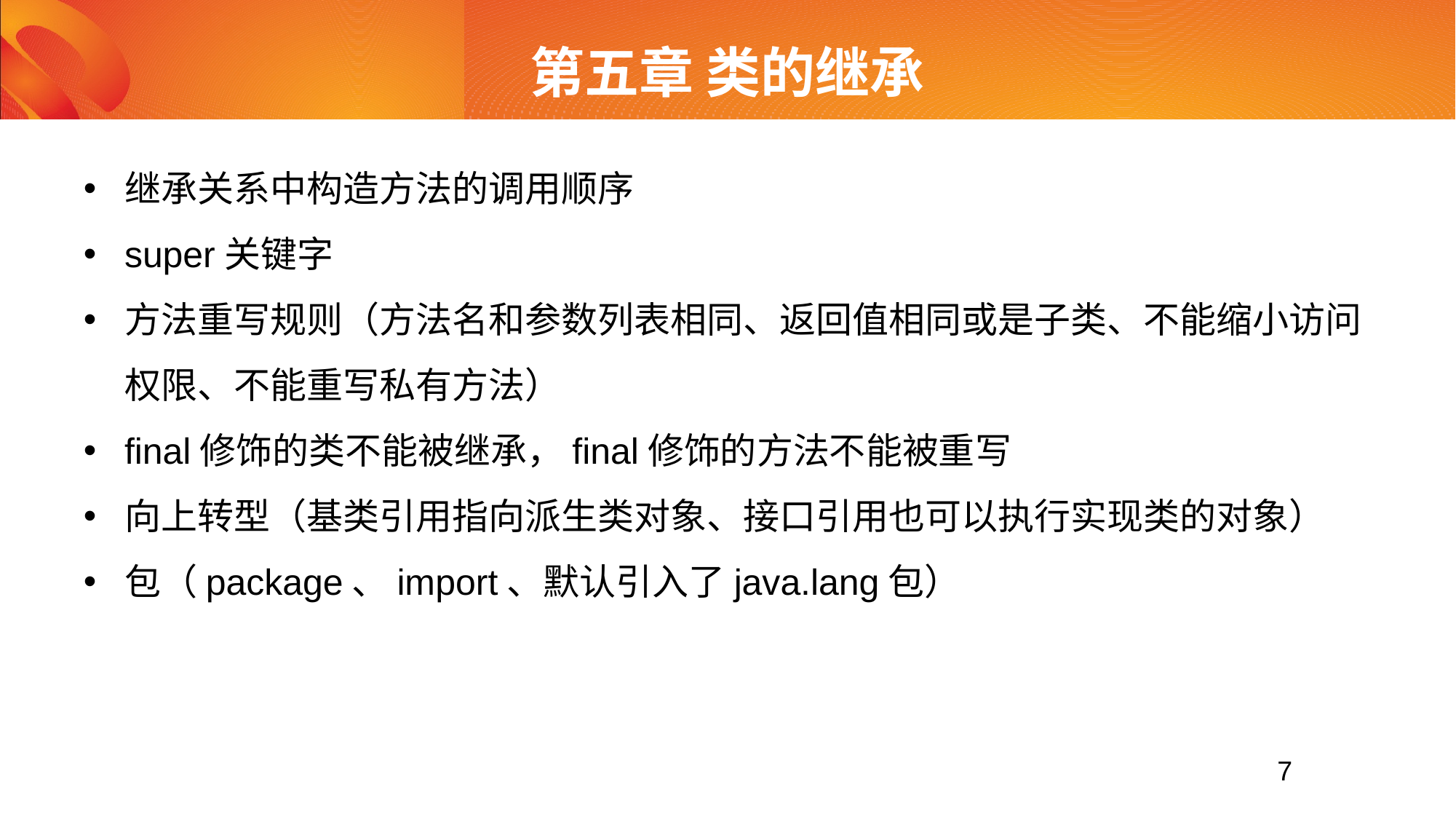

# 第五章 类的继承
继承关系中构造方法的调用顺序
super关键字
方法重写规则（方法名和参数列表相同、返回值相同或是子类、不能缩小访问权限、不能重写私有方法）
final修饰的类不能被继承，final修饰的方法不能被重写
向上转型（基类引用指向派生类对象、接口引用也可以执行实现类的对象）
包（package、import、默认引入了java.lang包）